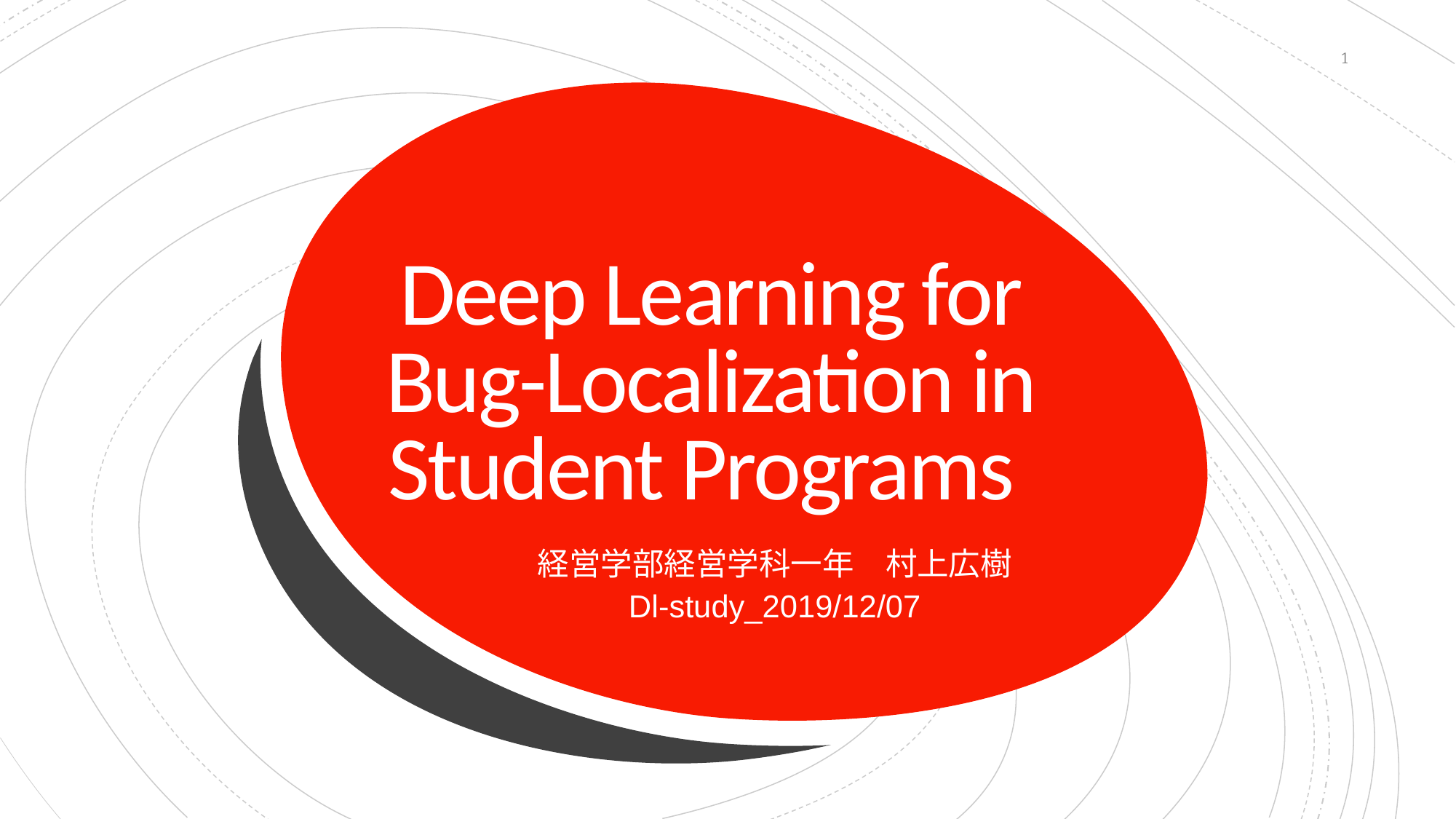

1

# Deep Learning for Bug-Localization in Student Programs

経営学部経営学科一年　村上広樹
Dl-study_2019/12/07